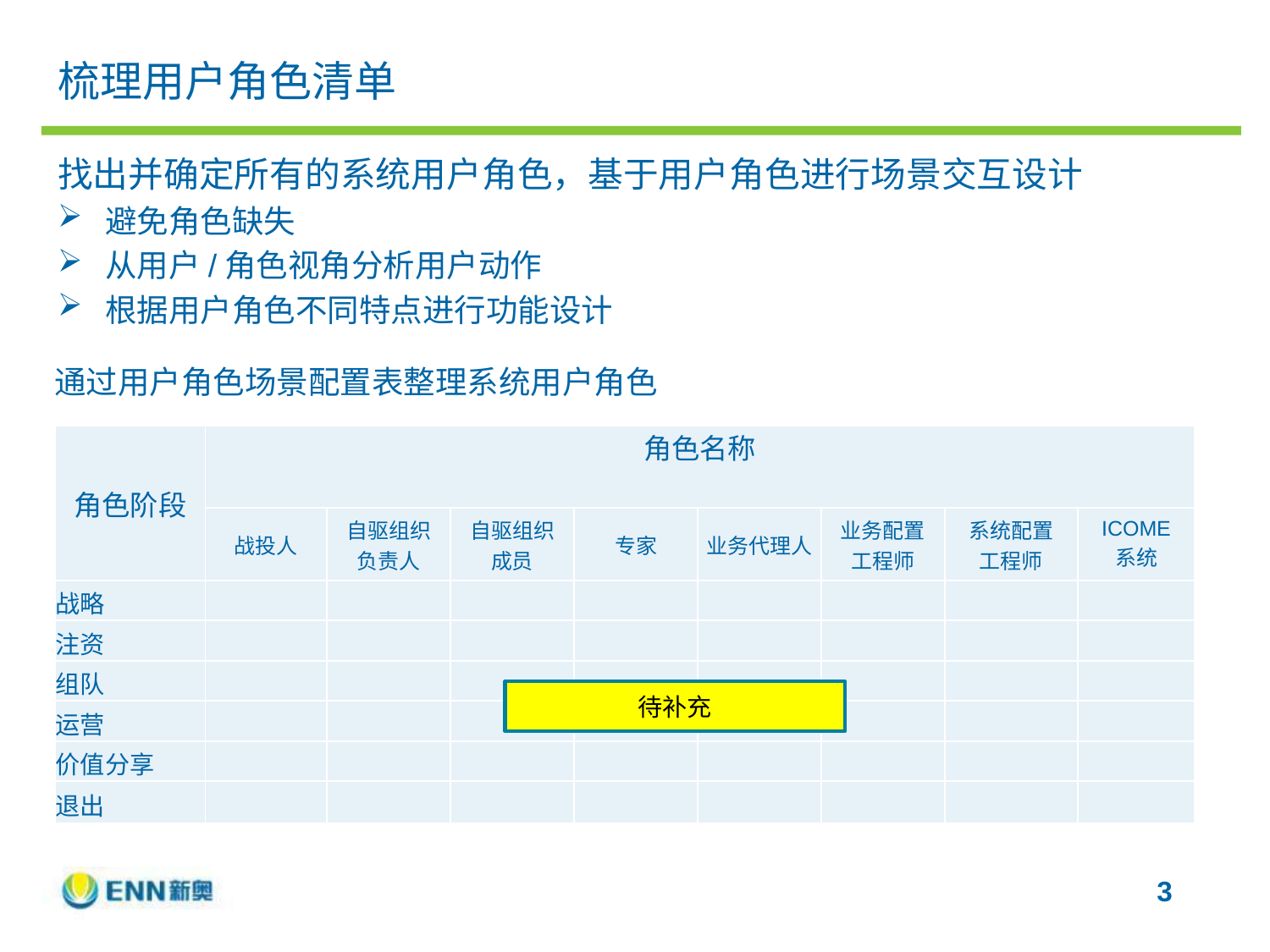

# 梳理用户角色清单
找出并确定所有的系统用户角色，基于用户角色进行场景交互设计
避免角色缺失
从用户/角色视角分析用户动作
根据用户角色不同特点进行功能设计
通过用户角色场景配置表整理系统用户角色
| 角色阶段 | 角色名称 |  |  |  |  |  |  |  |
| --- | --- | --- | --- | --- | --- | --- | --- | --- |
|  | 战投人 | 自驱组织 负责人 | 自驱组织 成员 | 专家 | 业务代理人 | 业务配置 工程师 | 系统配置 工程师 | ICOME 系统 |
| 战略 |  |  |  |  |  |  |  |  |
| 注资 |  |  |  |  |  |  |  |  |
| 组队 |  |  |  |  |  |  |  |  |
| 运营 |  |  |  |  |  |  |  |  |
| 价值分享 |  |  |  |  |  |  |  |  |
| 退出 |  |  |  |  |  |  |  |  |
待补充
3